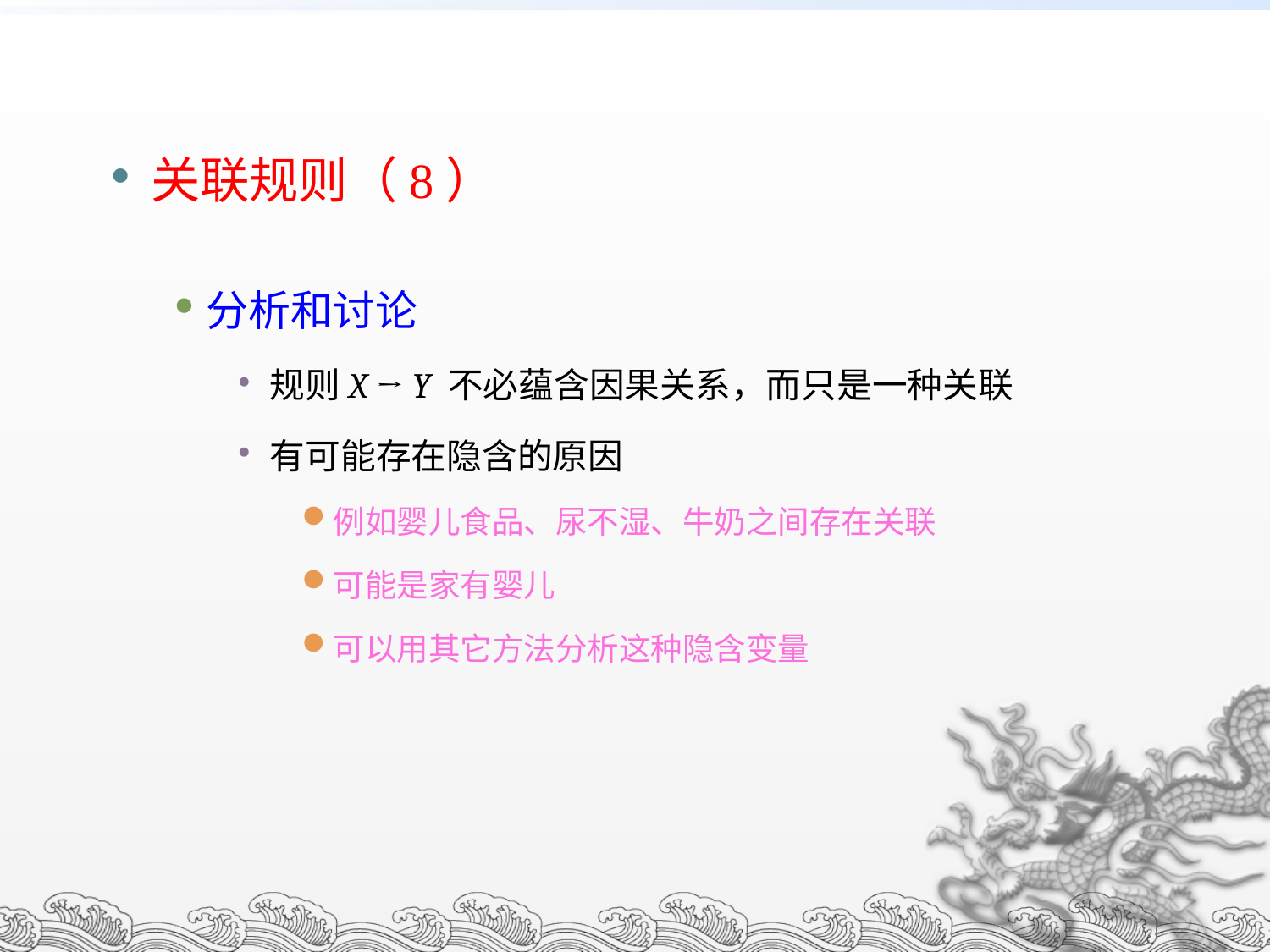

关联规则（8）

分析和讨论
规则X → Y 不必蕴含因果关系，而只是一种关联
有可能存在隐含的原因
例如婴儿食品、尿不湿、牛奶之间存在关联
可能是家有婴儿
可以用其它方法分析这种隐含变量